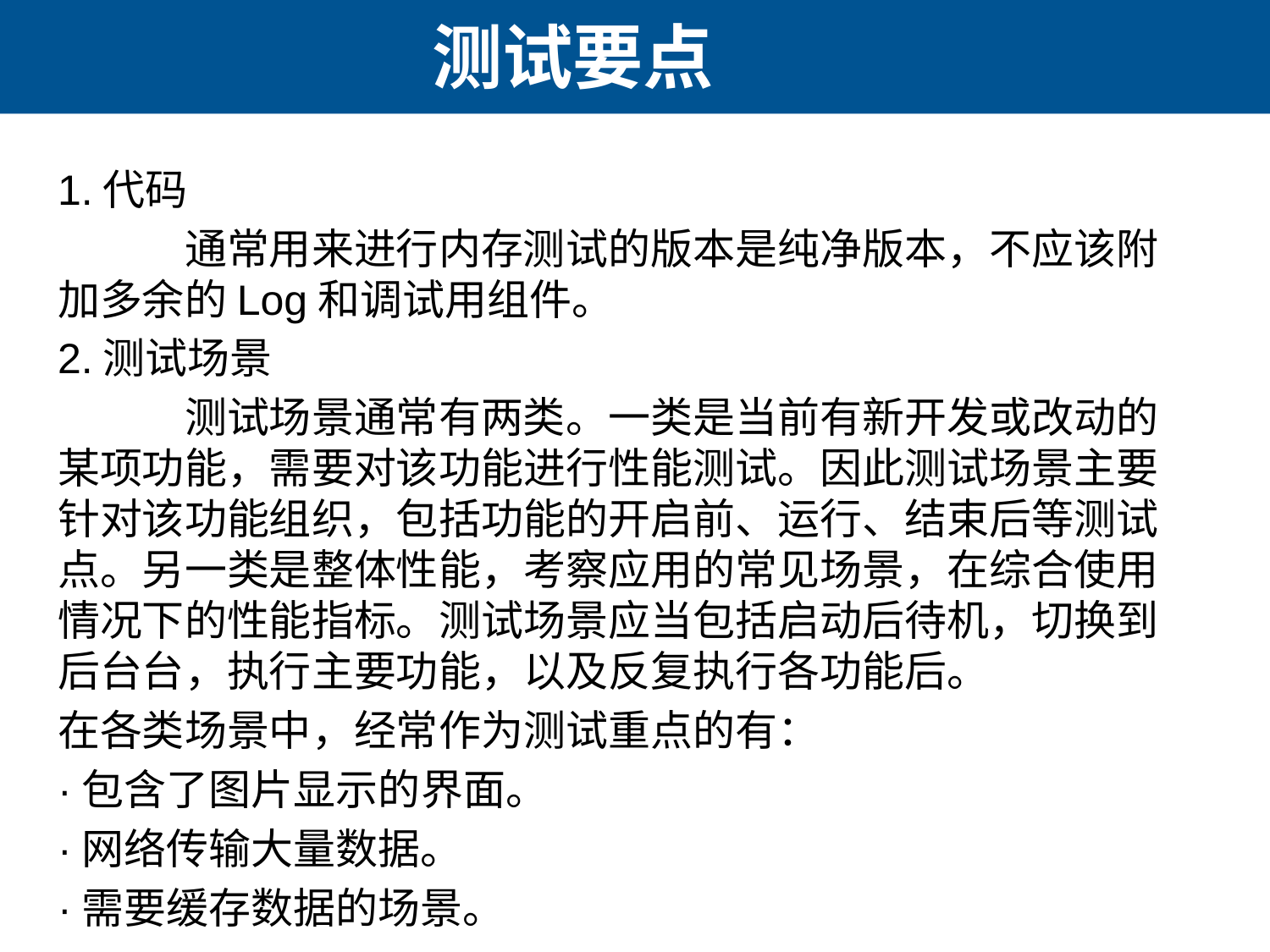

# 测试要点
1.代码
 	通常用来进行内存测试的版本是纯净版本，不应该附加多余的Log和调试用组件。
2.测试场景
	测试场景通常有两类。一类是当前有新开发或改动的某项功能，需要对该功能进行性能测试。因此测试场景主要针对该功能组织，包括功能的开启前、运行、结束后等测试点。另一类是整体性能，考察应用的常见场景，在综合使用情况下的性能指标。测试场景应当包括启动后待机，切换到后台台，执行主要功能，以及反复执行各功能后。
在各类场景中，经常作为测试重点的有：
·包含了图片显示的界面。
·网络传输大量数据。
·需要缓存数据的场景。